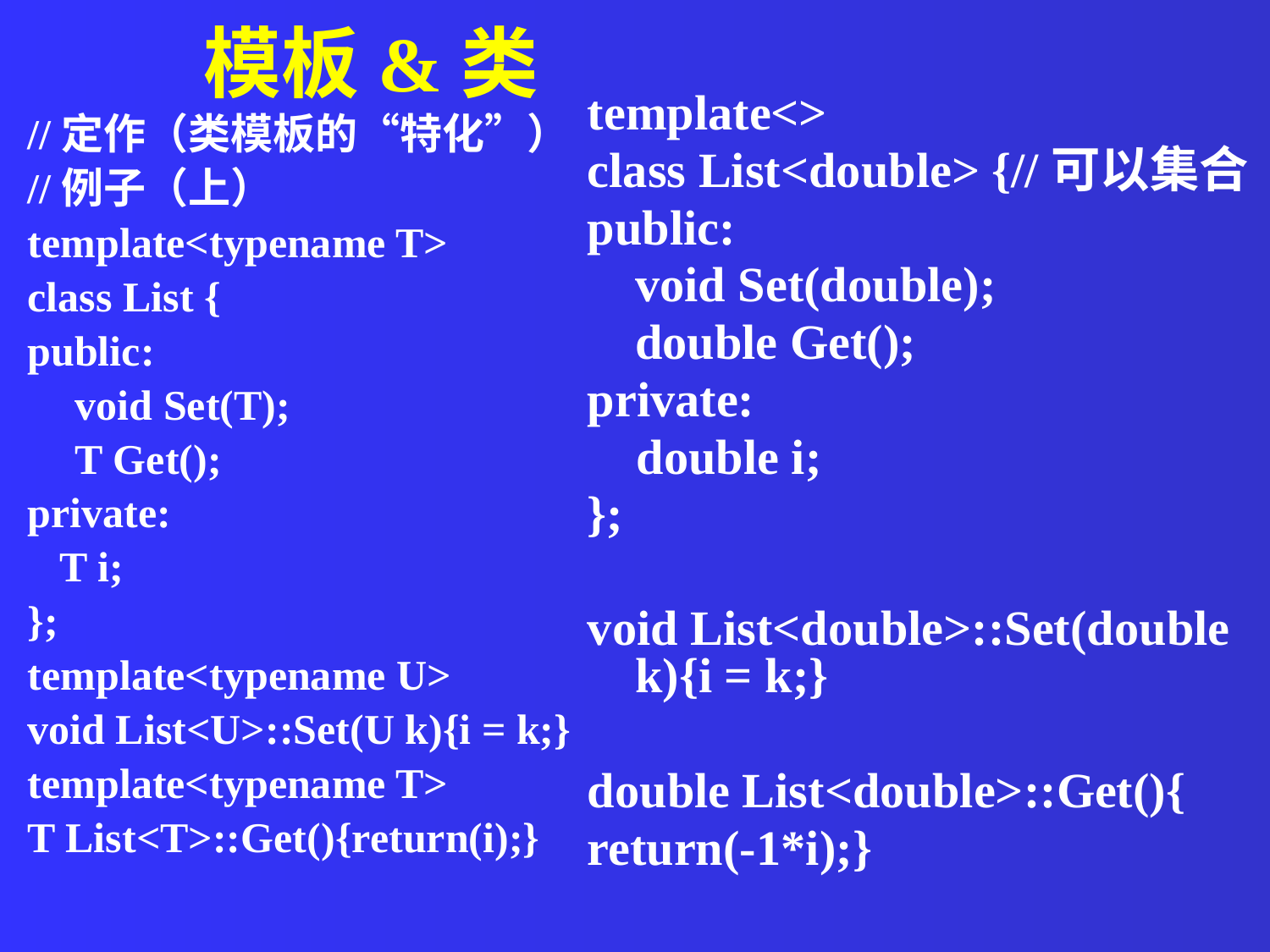

模板&类
template<>
class List<double> {//可以集合
public:
	void Set(double);
	double Get();
private:
    double i;
};

void List<double>::Set(double k){i = k;}

double List<double>::Get(){
return(-1*i);}
//定作（类模板的“特化”）
//例子（上）
template<typename T>
class List {
public:
	void Set(T);
	T Get();
private:
   T i;
};
template<typename U>
void List<U>::Set(U k){i = k;}
template<typename T>
T List<T>::Get(){return(i);}